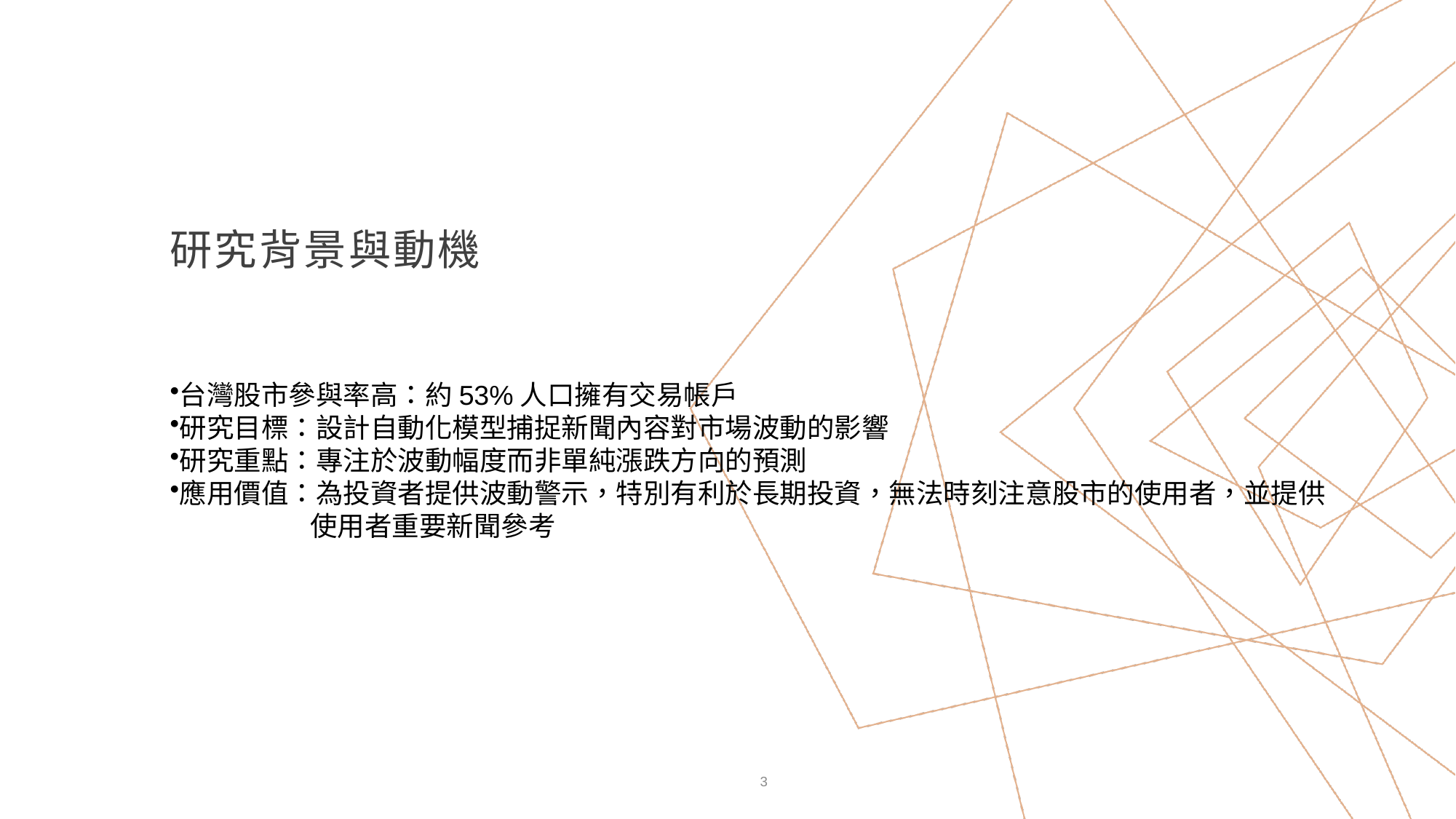

# 研究背景與動機

台灣股市參與率高：約53%人口擁有交易帳戶
研究目標：設計自動化模型捕捉新聞內容對市場波動的影響
研究重點：專注於波動幅度而非單純漲跌方向的預測
應用價值：為投資者提供波動警示，特別有利於長期投資，無法時刻注意股市的使用者，並提供	     使用者重要新聞參考
3